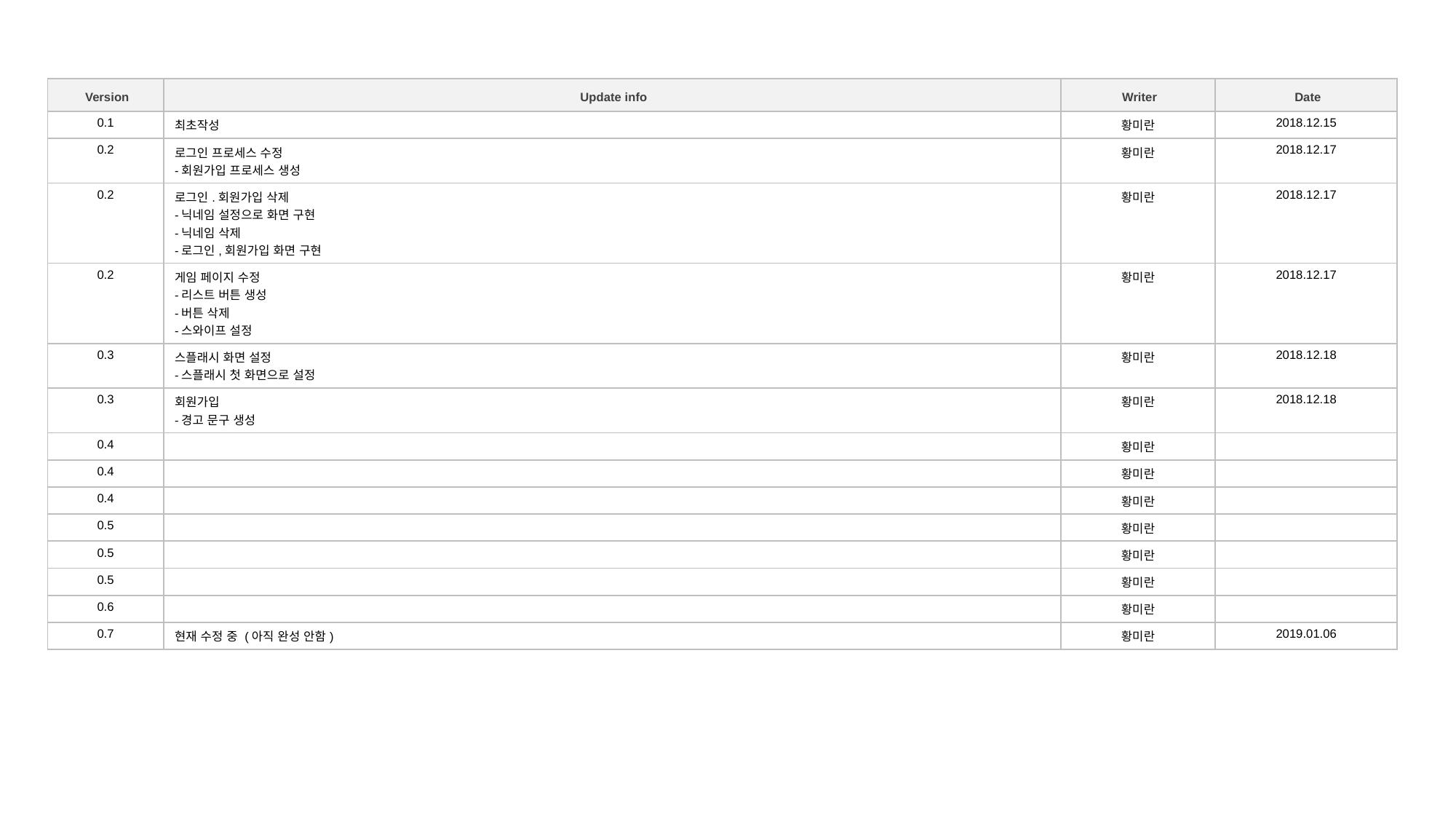

| Version | Update info | Writer | Date |
| --- | --- | --- | --- |
| 0.1 | 최초작성 | 황미란 | 2018.12.15 |
| 0.2 | 로그인 프로세스 수정 -회원가입 프로세스 생성 | 황미란 | 2018.12.17 |
| 0.2 | 로그인.회원가입 삭제 -닉네임 설정으로 화면 구현 -닉네임 삭제 -로그인,회원가입 화면 구현 | 황미란 | 2018.12.17 |
| 0.2 | 게임 페이지 수정 -리스트 버튼 생성 -버튼 삭제 -스와이프 설정 | 황미란 | 2018.12.17 |
| 0.3 | 스플래시 화면 설정 -스플래시 첫 화면으로 설정 | 황미란 | 2018.12.18 |
| 0.3 | 회원가입 -경고 문구 생성 | 황미란 | 2018.12.18 |
| 0.4 |  | 황미란 |  |
| 0.4 |  | 황미란 |  |
| 0.4 |  | 황미란 |  |
| 0.5 |  | 황미란 |  |
| 0.5 |  | 황미란 |  |
| 0.5 |  | 황미란 |  |
| 0.6 |  | 황미란 |  |
| 0.7 | 현재 수정 중 (아직 완성 안함) | 황미란 | 2019.01.06 |